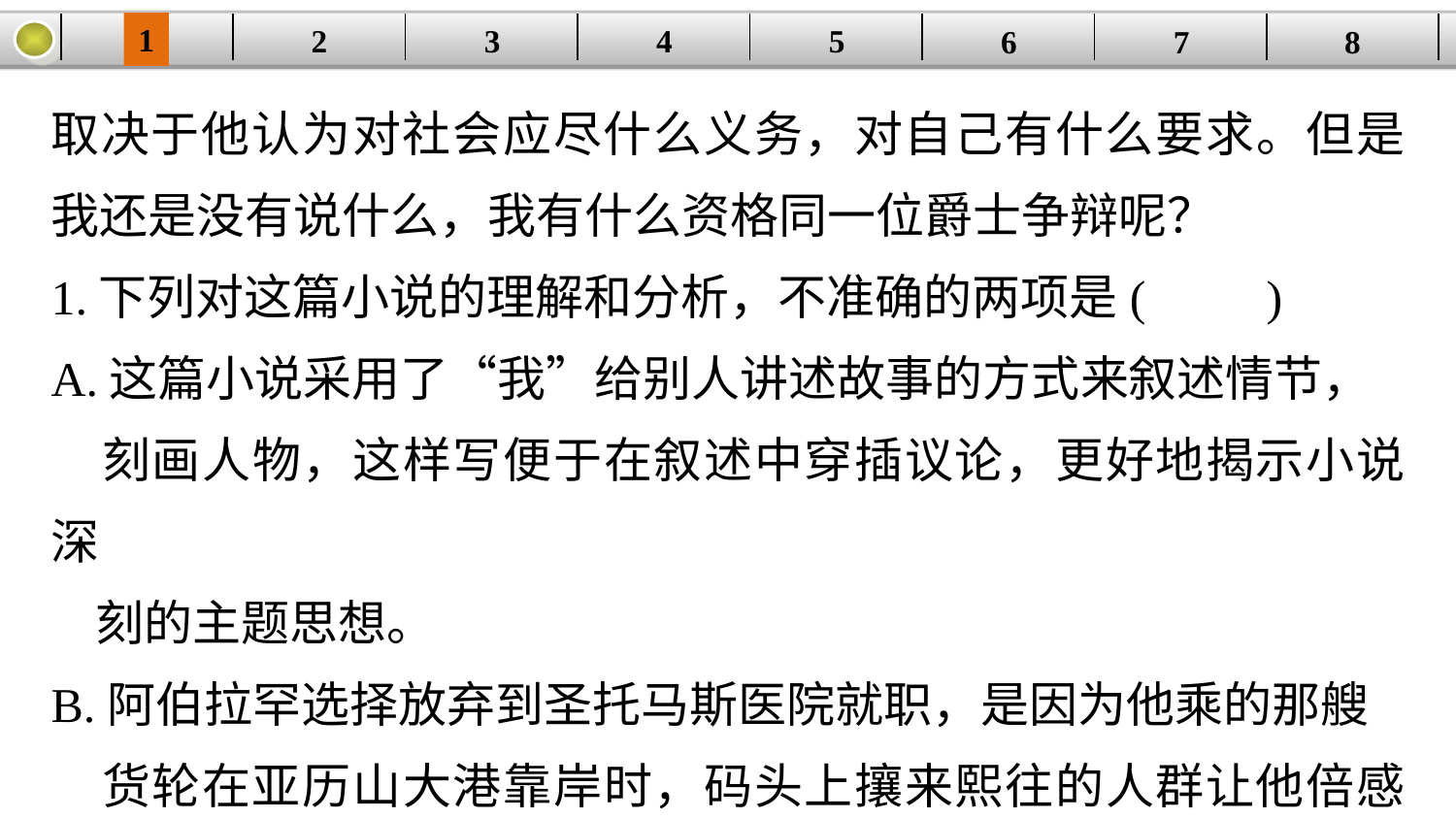

1
2
3
4
|  |  |  |  |  |  |  |  |
| --- | --- | --- | --- | --- | --- | --- | --- |
5
6
7
8

取决于他认为对社会应尽什么义务，对自己有什么要求。但是我还是没有说什么，我有什么资格同一位爵士争辩呢？
1.下列对这篇小说的理解和分析，不准确的两项是(　　)
A.这篇小说采用了“我”给别人讲述故事的方式来叙述情节，
   刻画人物，这样写便于在叙述中穿插议论，更好地揭示小说深
   刻的主题思想。
B.阿伯拉罕选择放弃到圣托马斯医院就职，是因为他乘的那艘
   货轮在亚历山大港靠岸时，码头上攘来熙往的人群让他倍感生
   活的艰辛。